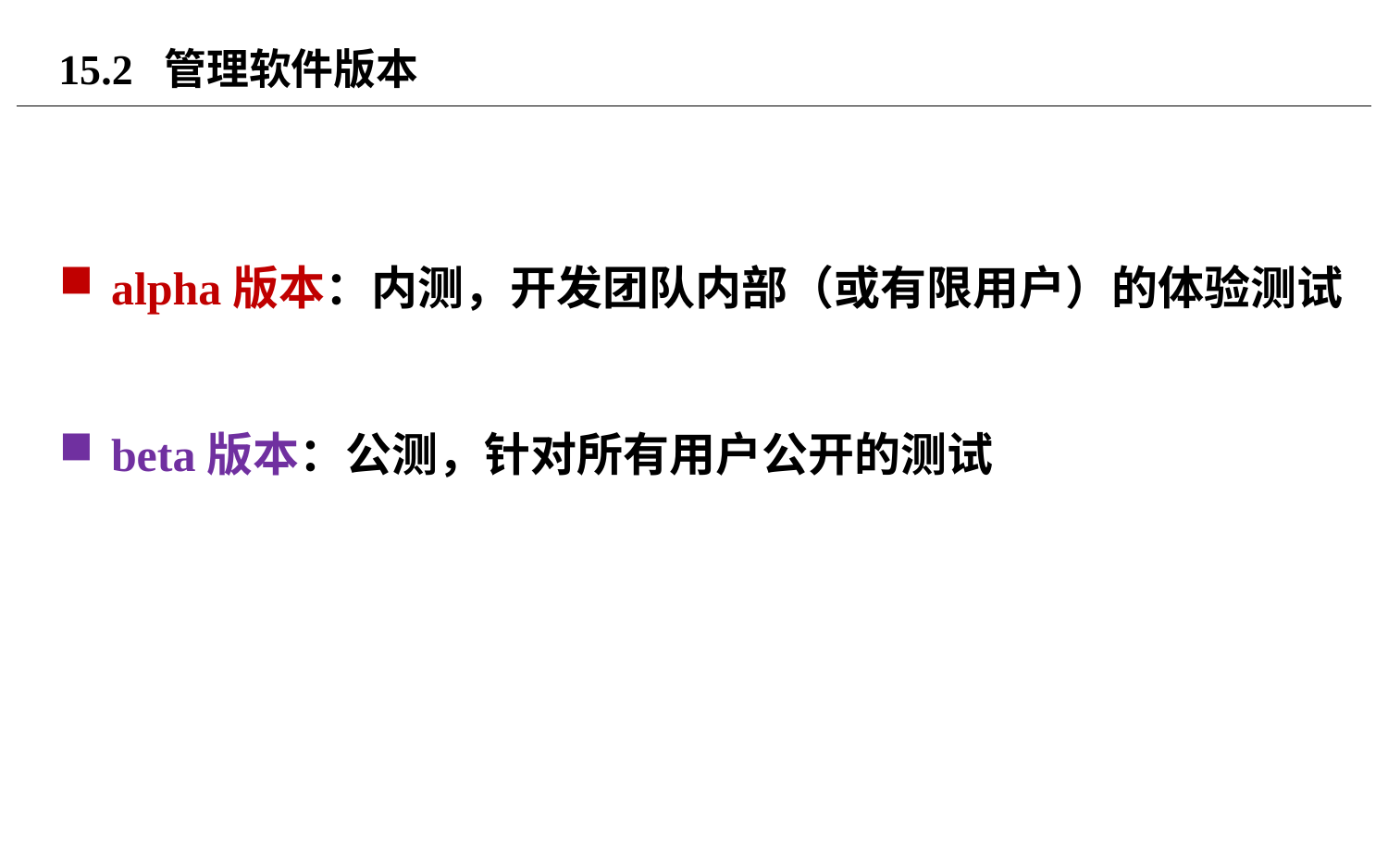

# 15.2  管理软件版本

alpha版本：内测，开发团队内部（或有限用户）的体验测试

beta版本：公测，针对所有用户公开的测试